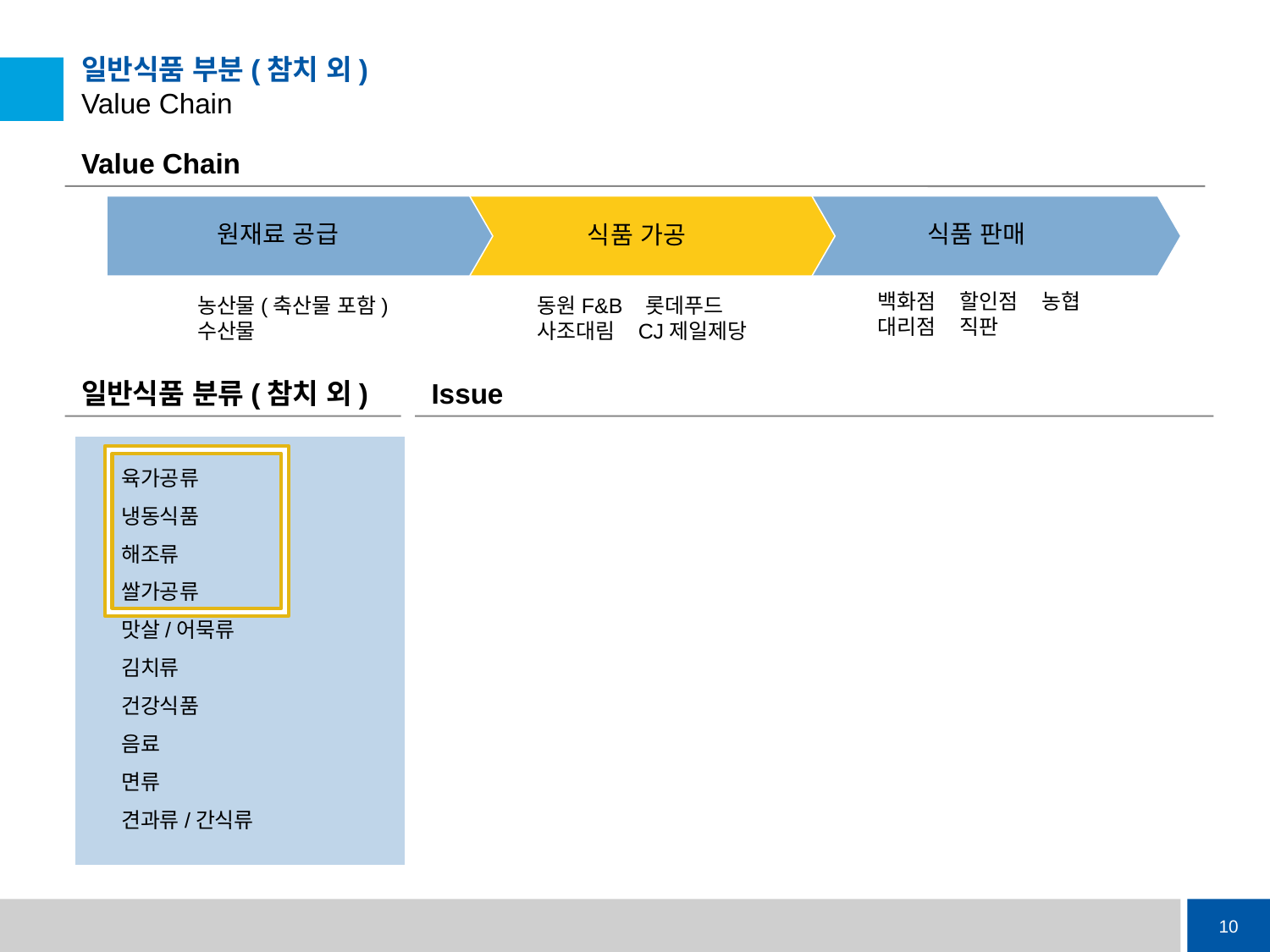

# 일반식품 부분(참치 외) Value Chain
Value Chain

식품 판매
원재료 공급
식품 가공
백화점    할인점    농협
대리점    직판
농산물(축산물 포함)
수산물
동원F&B   롯데푸드
사조대림   CJ제일제당

일반식품 분류(참치 외)
Issue

육가공류
냉동식품
해조류
쌀가공류
맛살/어묵류
김치류
건강식품
음료
면류
견과류/간식류